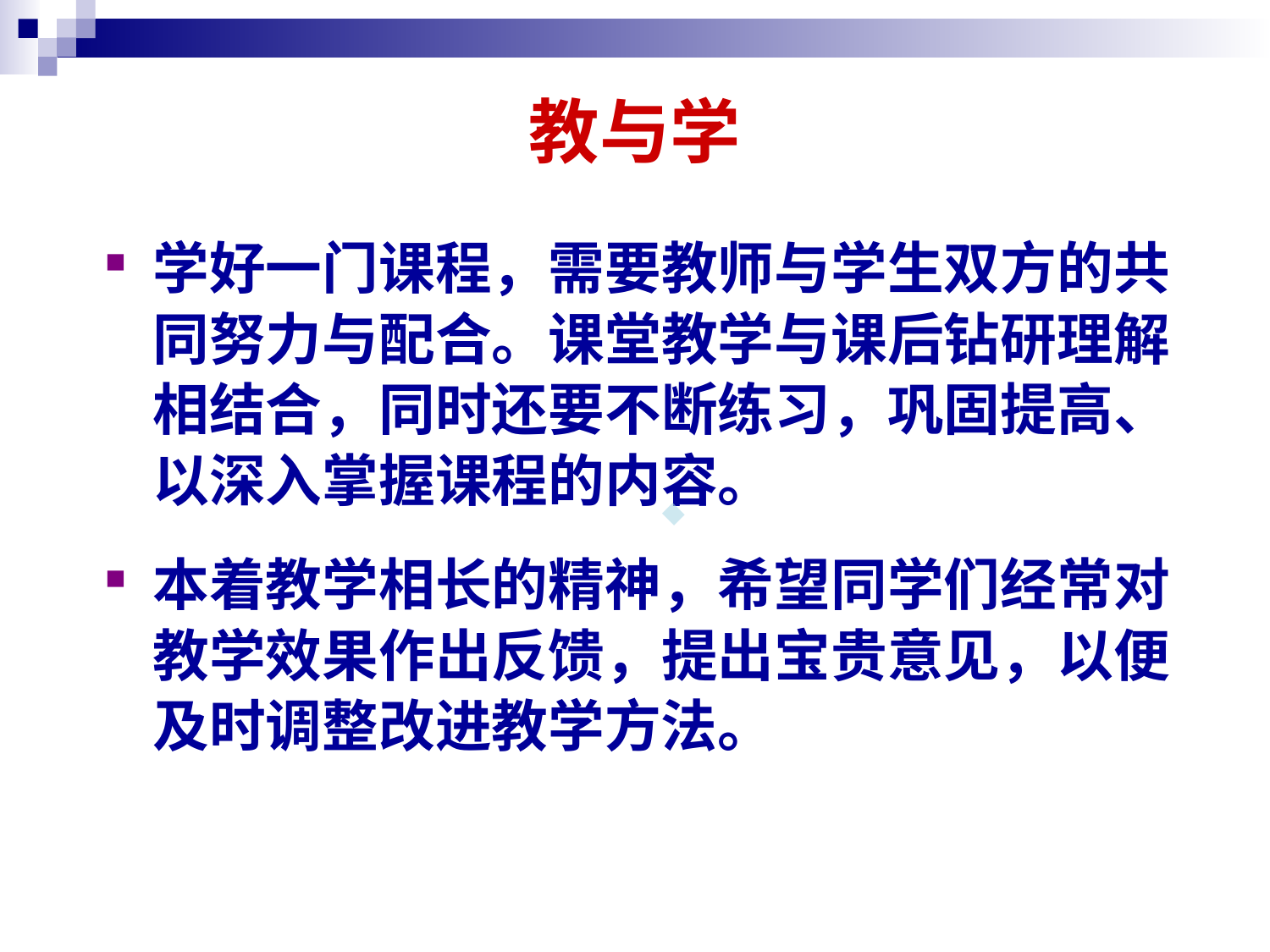

# 教与学
学好一门课程，需要教师与学生双方的共同努力与配合。课堂教学与课后钻研理解相结合，同时还要不断练习，巩固提高、以深入掌握课程的内容。
本着教学相长的精神，希望同学们经常对教学效果作出反馈，提出宝贵意见，以便及时调整改进教学方法。
.